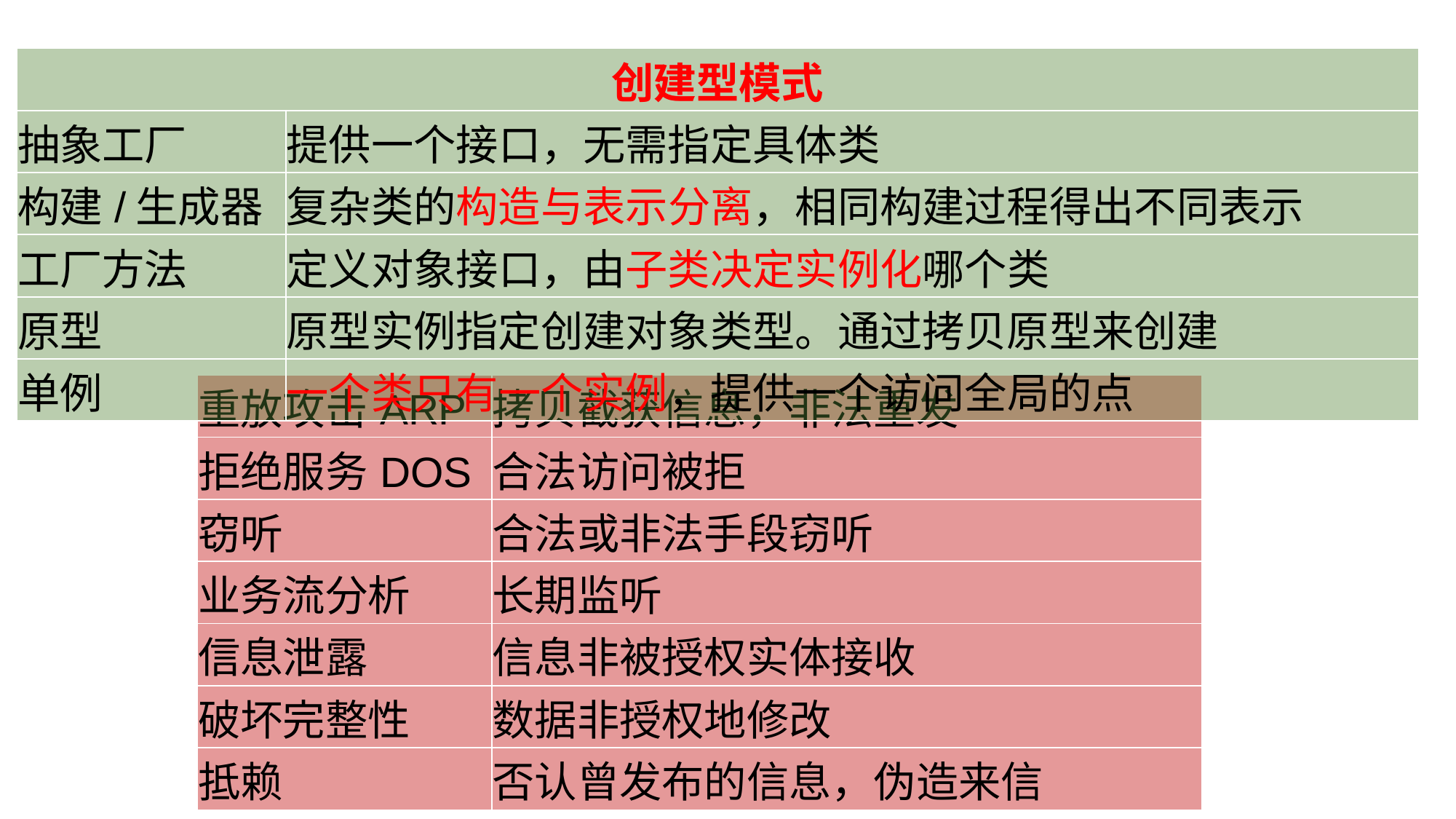

| 创建型模式 | 创建型模式 |
| --- | --- |
| 抽象工厂 | 提供一个接口，无需指定具体类 |
| 构建/生成器 | 复杂类的构造与表示分离，相同构建过程得出不同表示 |
| 工厂方法 | 定义对象接口，由子类决定实例化哪个类 |
| 原型 | 原型实例指定创建对象类型。通过拷贝原型来创建 |
| 单例 | 一个类只有一个实例，提供一个访问全局的点 |
| 重放攻击ARP | 拷贝截获信息，非法重发 |
| --- | --- |
| 拒绝服务DOS | 合法访问被拒 |
| 窃听 | 合法或非法手段窃听 |
| 业务流分析 | 长期监听 |
| 信息泄露 | 信息非被授权实体接收 |
| 破坏完整性 | 数据非授权地修改 |
| 抵赖 | 否认曾发布的信息，伪造来信 |